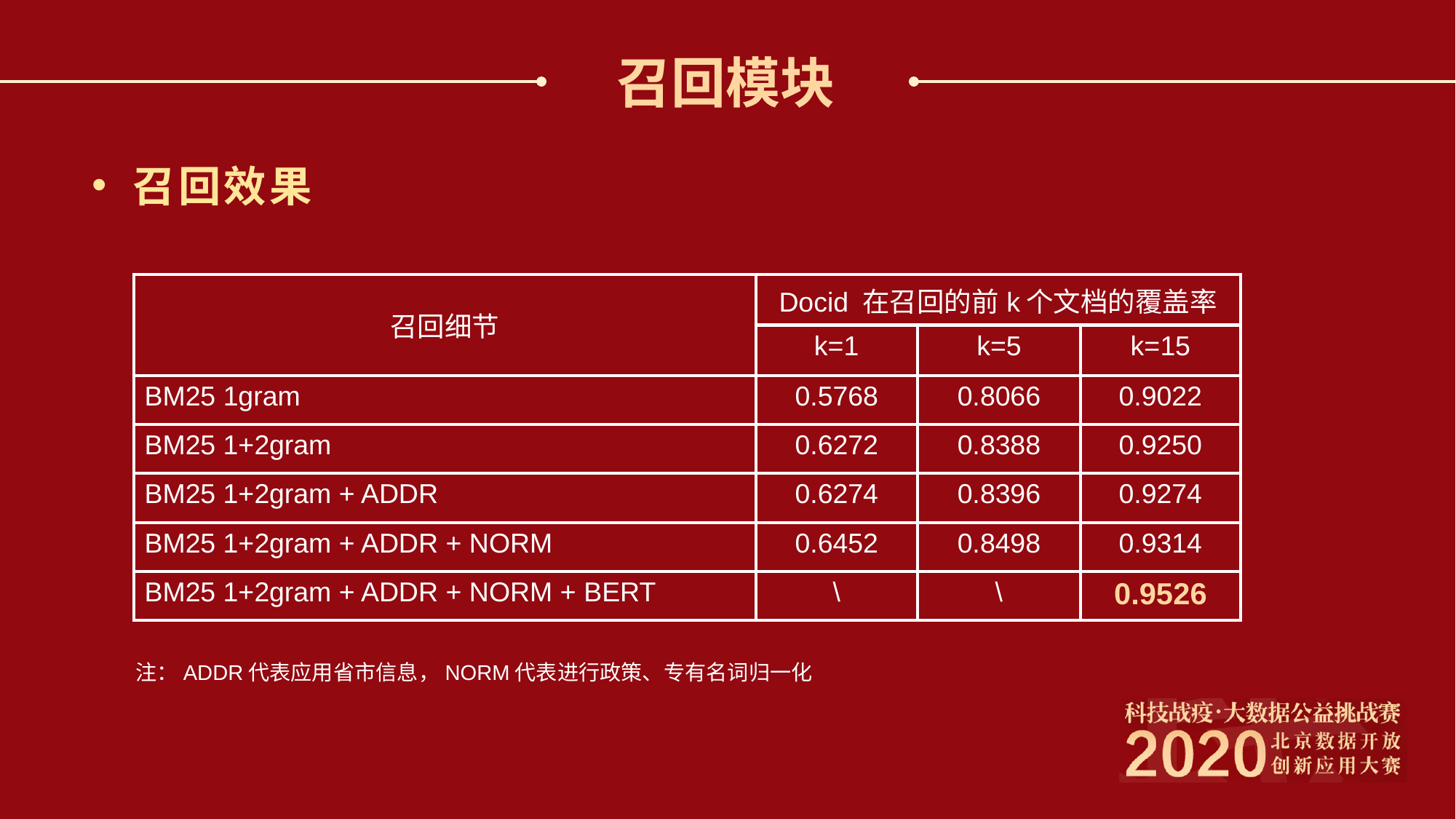

召回模块
召回效果
| 召回细节 | Docid 在召回的前k个文档的覆盖率 |  |  |
| --- | --- | --- | --- |
|  | k=1 | k=5 | k=15 |
| BM25 1gram | 0.5768 | 0.8066 | 0.9022 |
| BM25 1+2gram | 0.6272 | 0.8388 | 0.9250 |
| BM25 1+2gram + ADDR | 0.6274 | 0.8396 | 0.9274 |
| BM25 1+2gram + ADDR + NORM | 0.6452 | 0.8498 | 0.9314 |
| BM25 1+2gram + ADDR + NORM + BERT | \ | \ | 0.9526 |
注：ADDR代表应用省市信息，NORM代表进行政策、专有名词归一化